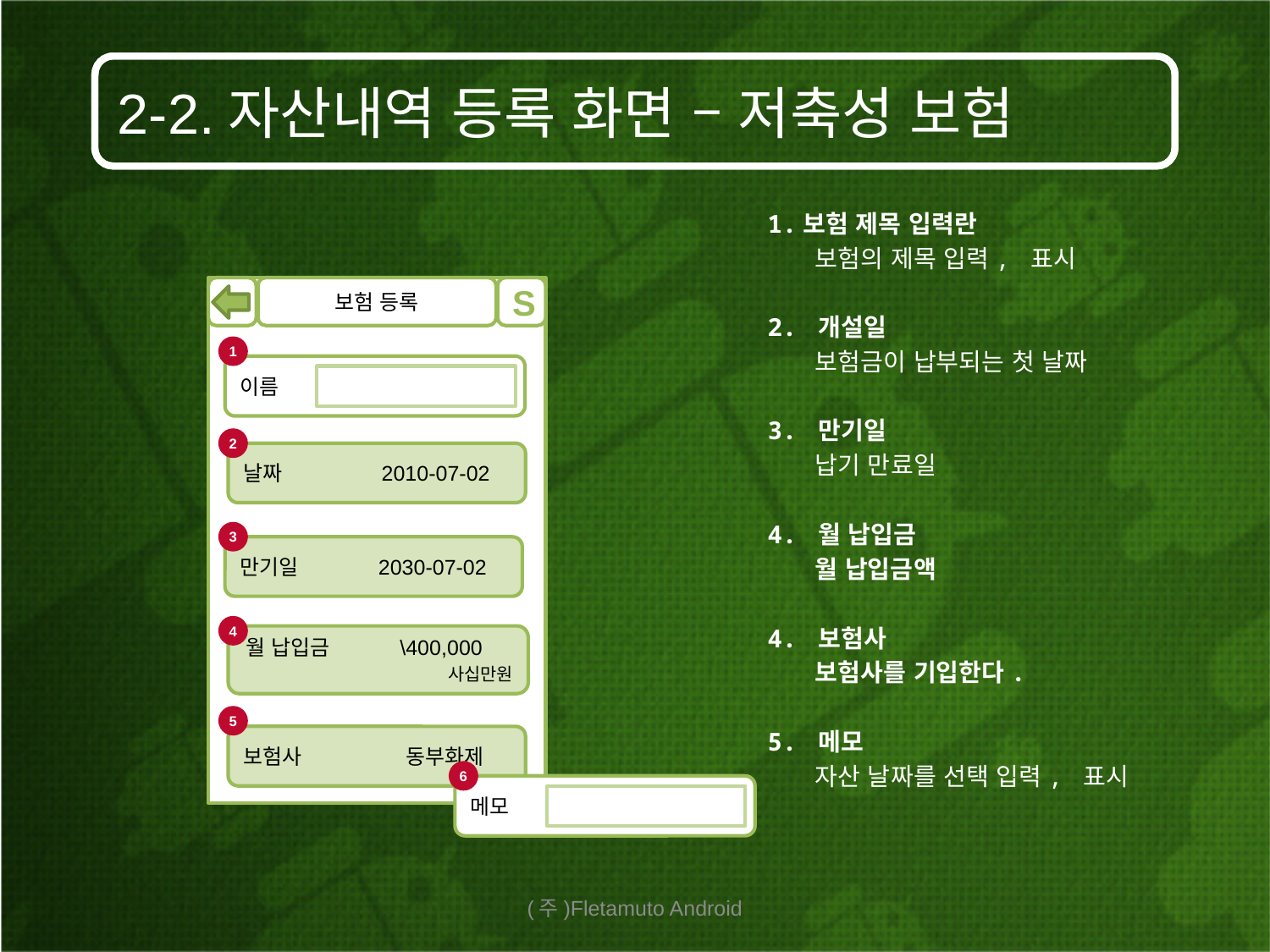

# 2-2.자산내역 등록 화면 – 저축성 보험
1.보험 제목 입력란
	보험의 제목 입력, 표시

2. 개설일
	보험금이 납부되는 첫 날짜

3. 만기일
	납기 만료일

4. 월 납입금
	월 납입금액

4. 보험사
	보험사를 기입한다.

5. 메모
	자산 날짜를 선택 입력, 표시

보험 등록
S
1
이름

2
날짜	 2010-07-02
3
만기일	 2030-07-02
4
월 납입금           \400,000          사십만원
5
보험사	      동부화제
6
메모

(주)Fletamuto Android